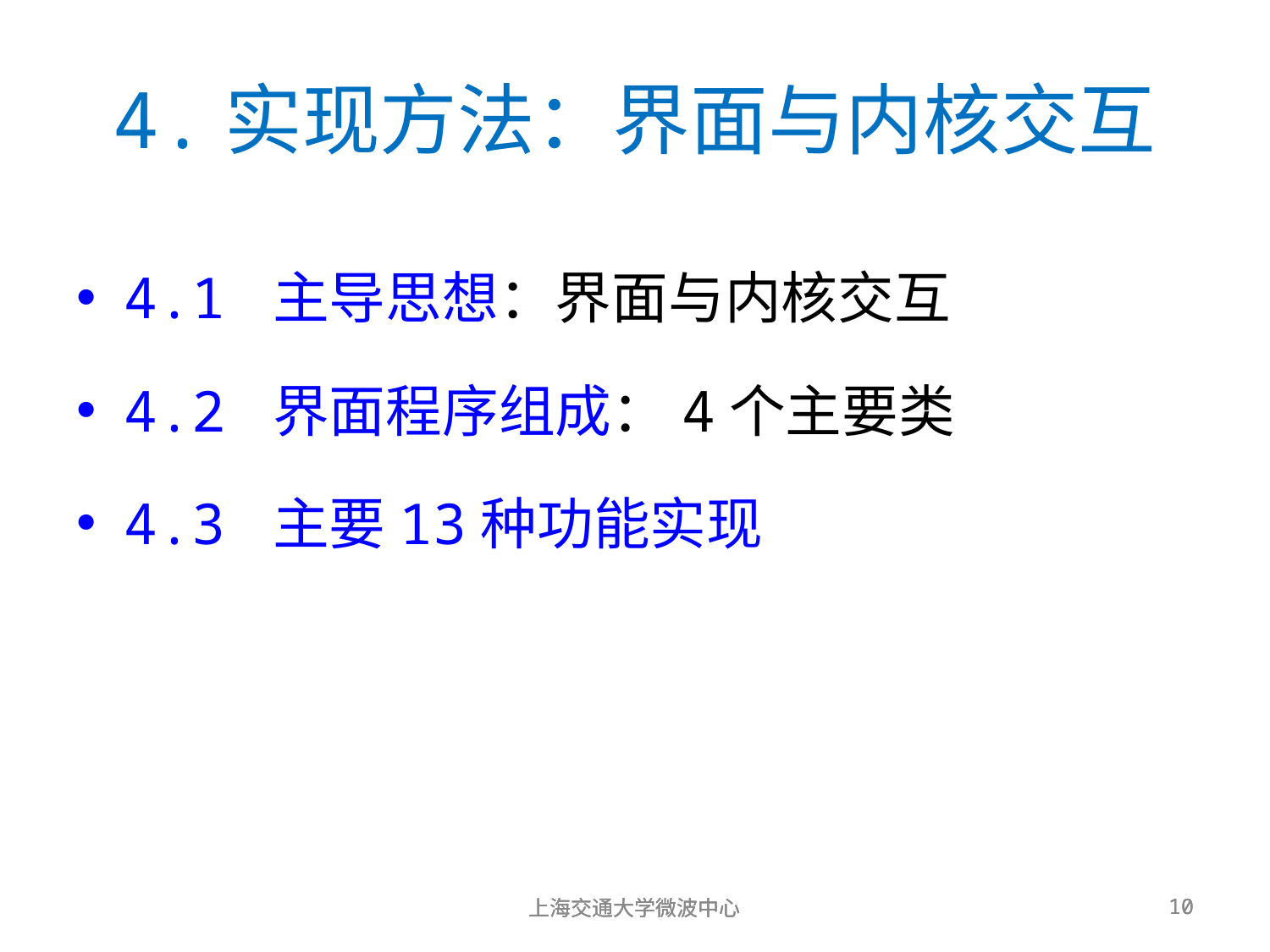

4.实现方法：界面与内核交互
4.1 主导思想：界面与内核交互
4.2 界面程序组成：4个主要类
4.3 主要13种功能实现

上海交通大学微波中心
上海交通大学微波中心
上海交通大学微波中心
10
10
10